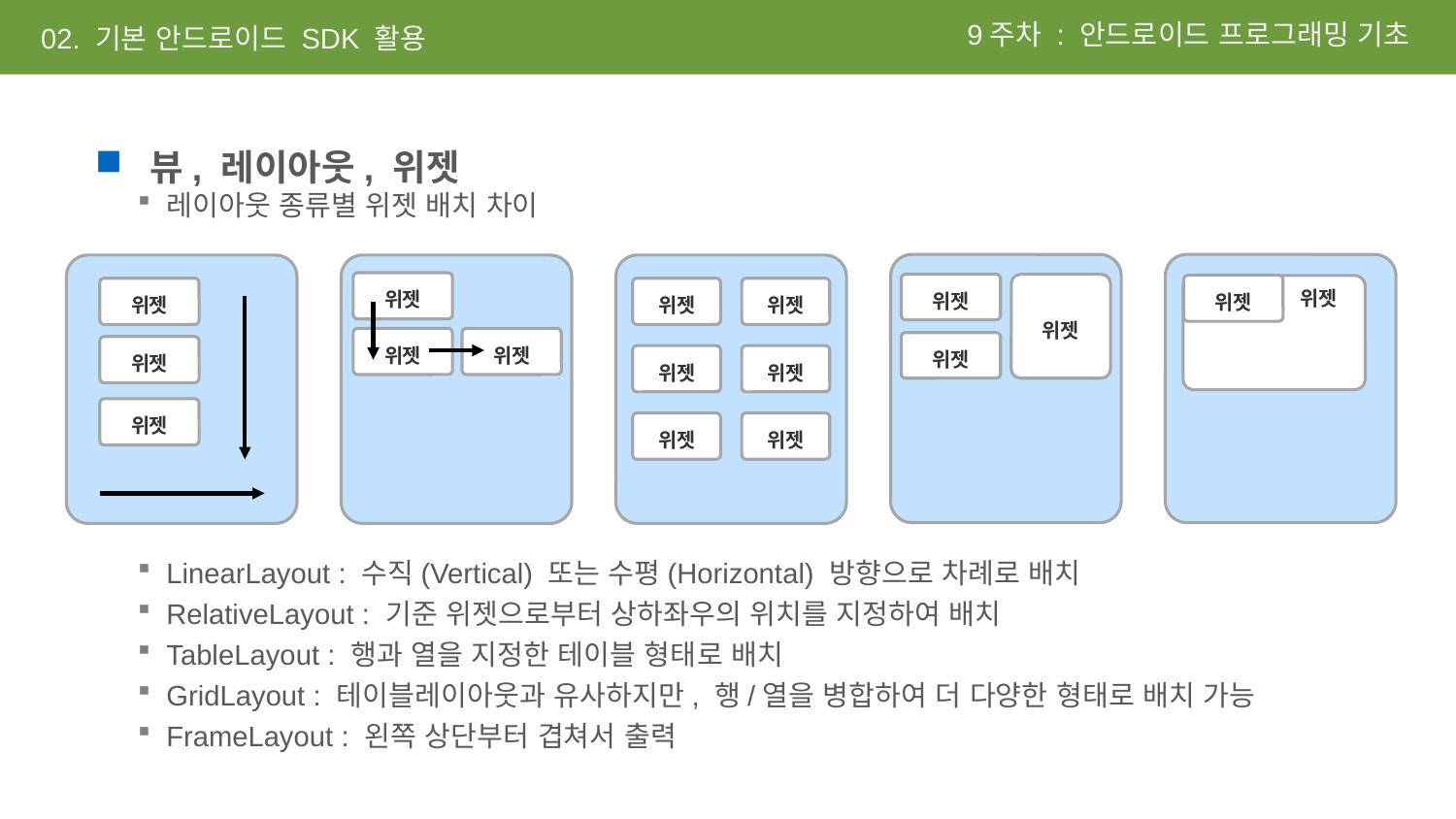

9주차 : 안드로이드 프로그래밍 기초
02. 기본 안드로이드 SDK 활용
뷰, 레이아웃, 위젯
레이아웃 종류별 위젯 배치 차이

LinearLayout : 수직(Vertical) 또는 수평(Horizontal) 방향으로 차례로 배치
RelativeLayout : 기준 위젯으로부터 상하좌우의 위치를 지정하여 배치
TableLayout : 행과 열을 지정한 테이블 형태로 배치
GridLayout : 테이블레이아웃과 유사하지만, 행/열을 병합하여 더 다양한 형태로 배치 가능
FrameLayout : 왼쪽 상단부터 겹쳐서 출력

위젯
위젯
위젯
위젯
               위젯
위젯
위젯
위젯
위젯
위젯
위젯
위젯
위젯
위젯
위젯
위젯
위젯